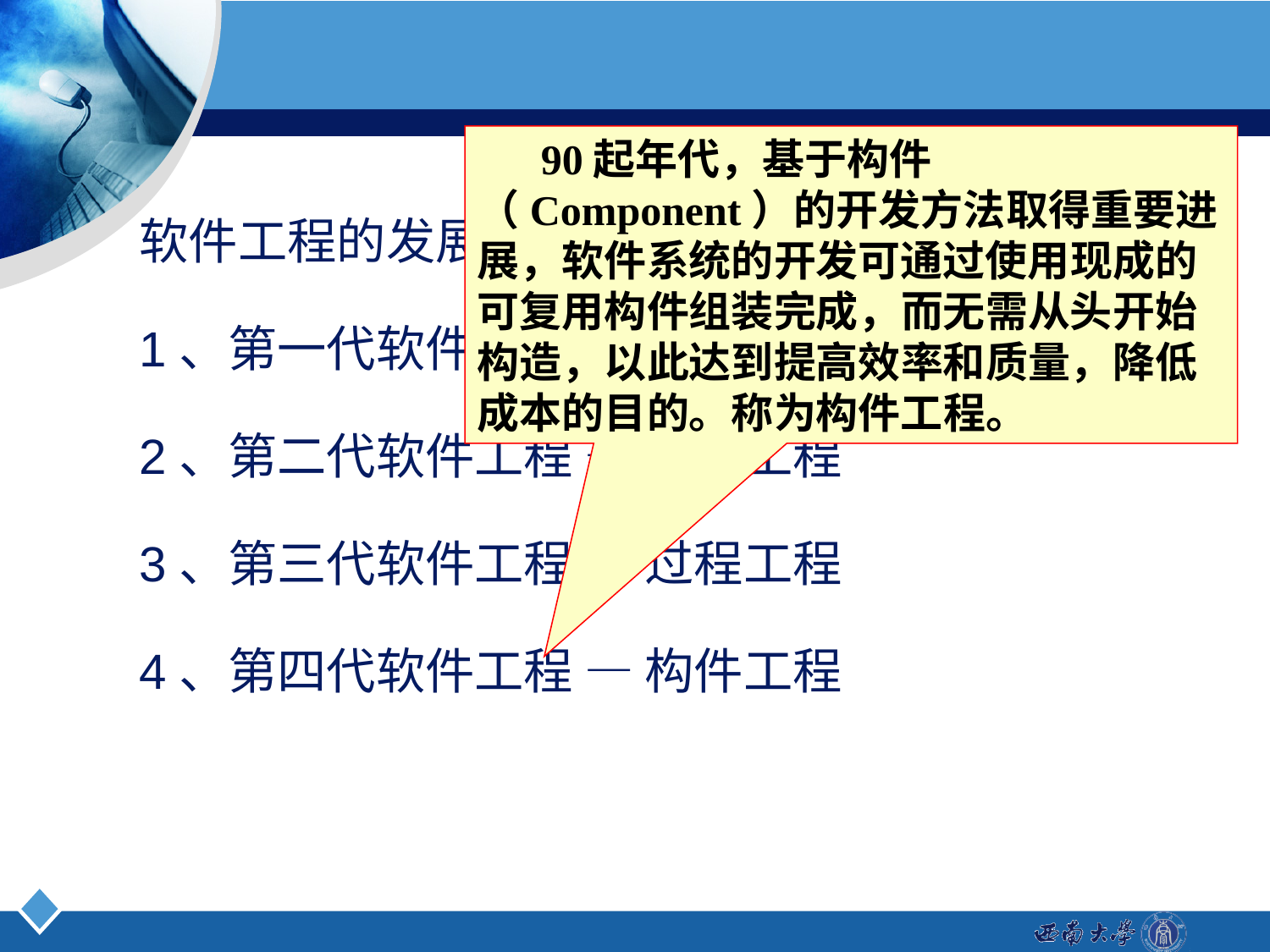

90起年代，基于构件（Component）的开发方法取得重要进展，软件系统的开发可通过使用现成的可复用构件组装完成，而无需从头开始构造，以此达到提高效率和质量，降低成本的目的。称为构件工程。
软件工程的发展已经历了四个重要阶段：
1、第一代软件工程 — 传统的软件工程
2、第二代软件工程 — 对象工程
3、第三代软件工程 — 过程工程
4、第四代软件工程 — 构件工程